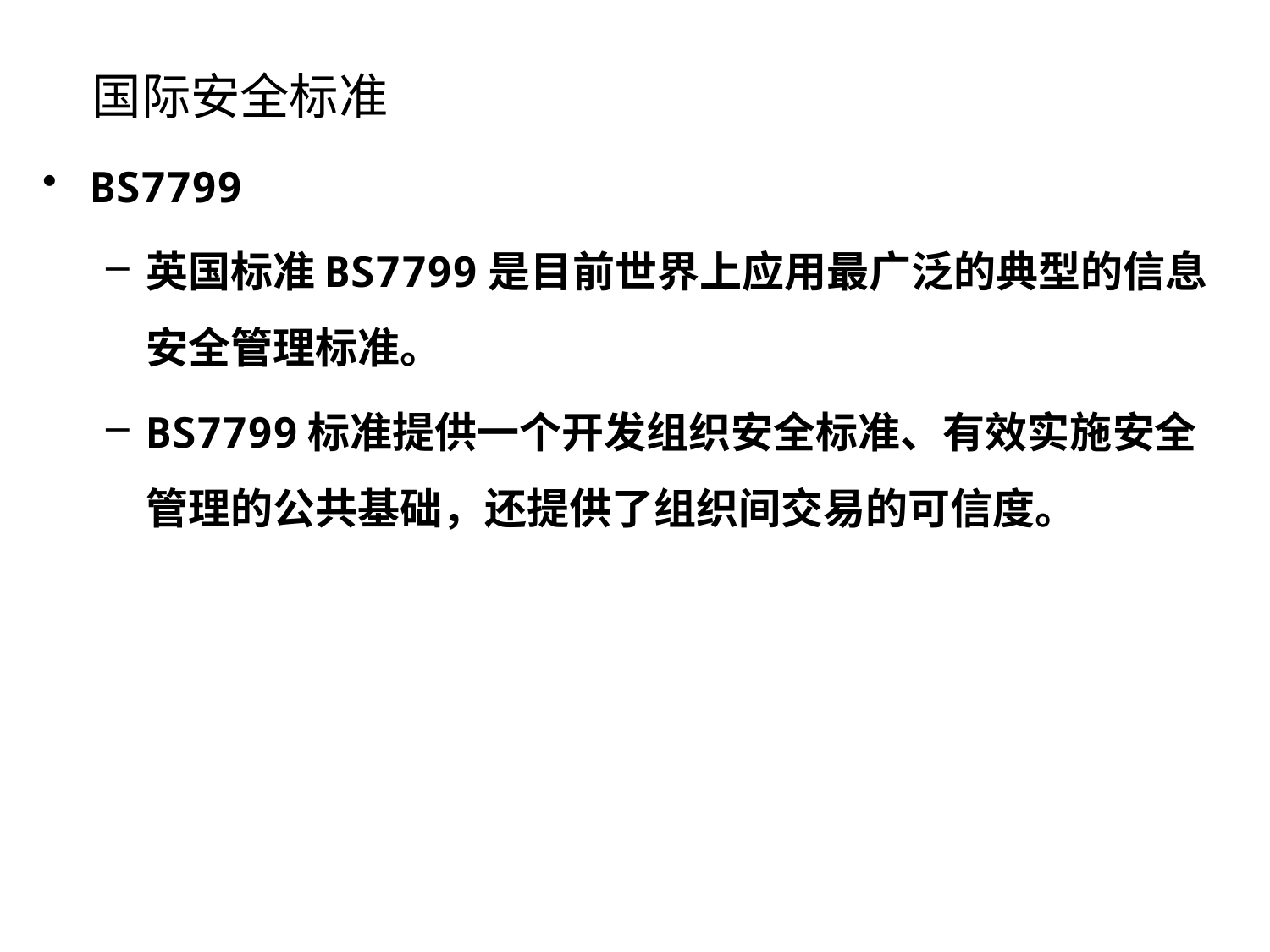

# 国际安全标准
BS7799
英国标准BS7799是目前世界上应用最广泛的典型的信息安全管理标准。
BS7799标准提供一个开发组织安全标准、有效实施安全管理的公共基础，还提供了组织间交易的可信度。